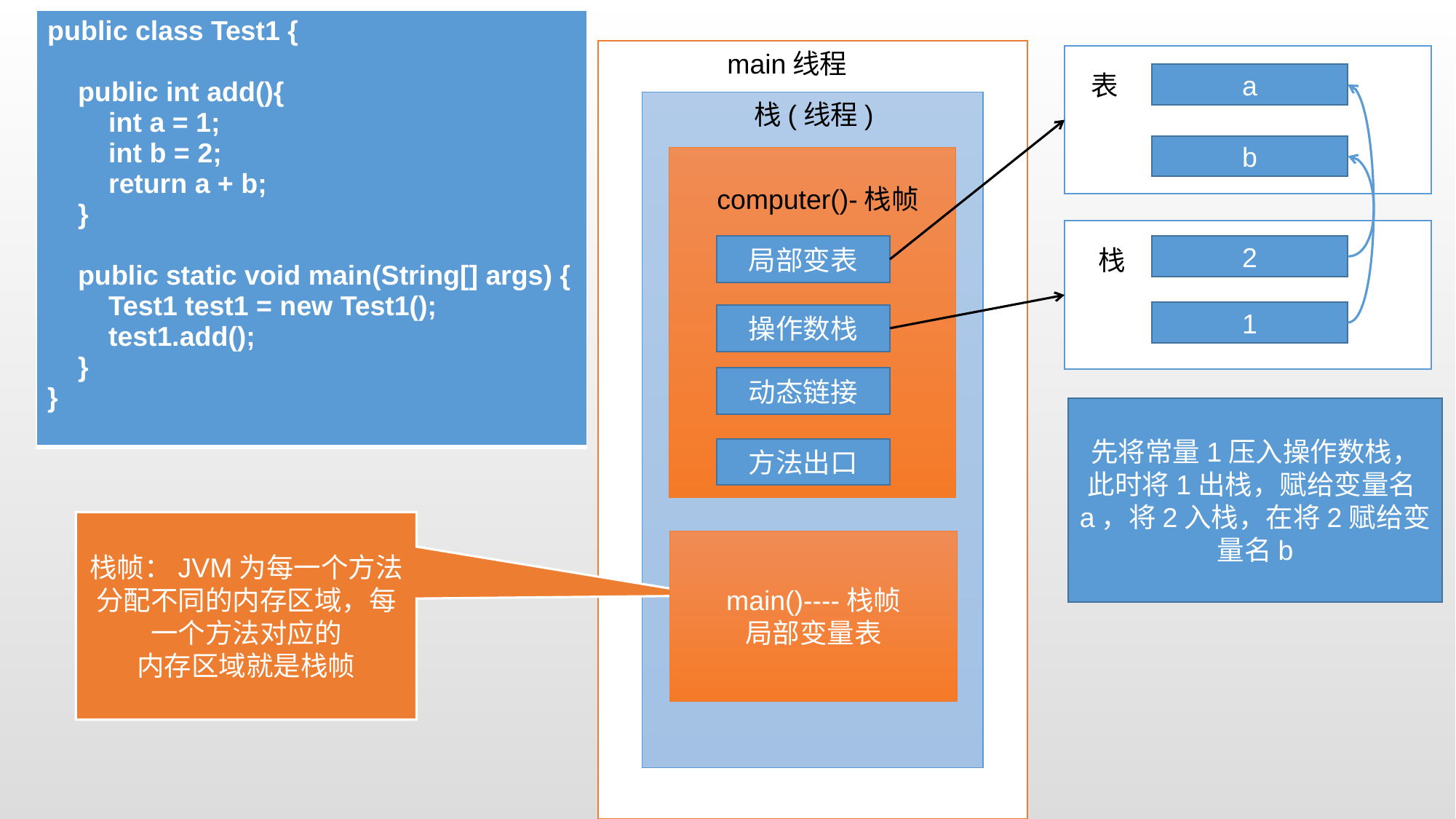

| public class Test1 { public int add(){ int a = 1; int b = 2; return a + b; } public static void main(String[] args) { Test1 test1 = new Test1(); test1.add(); } } |
| --- |

main线程

表
a

栈(线程)
b

computer()-栈帧

局部变表

2
栈
1

操作数栈

动态链接

先将常量1压入操作数栈，此时将1出栈，赋给变量名a，将2入栈，在将2赋给变量名b

方法出口

栈帧：JVM为每一个方法分配不同的内存区域，每一个方法对应的
内存区域就是栈帧
main()----栈帧
局部变量表